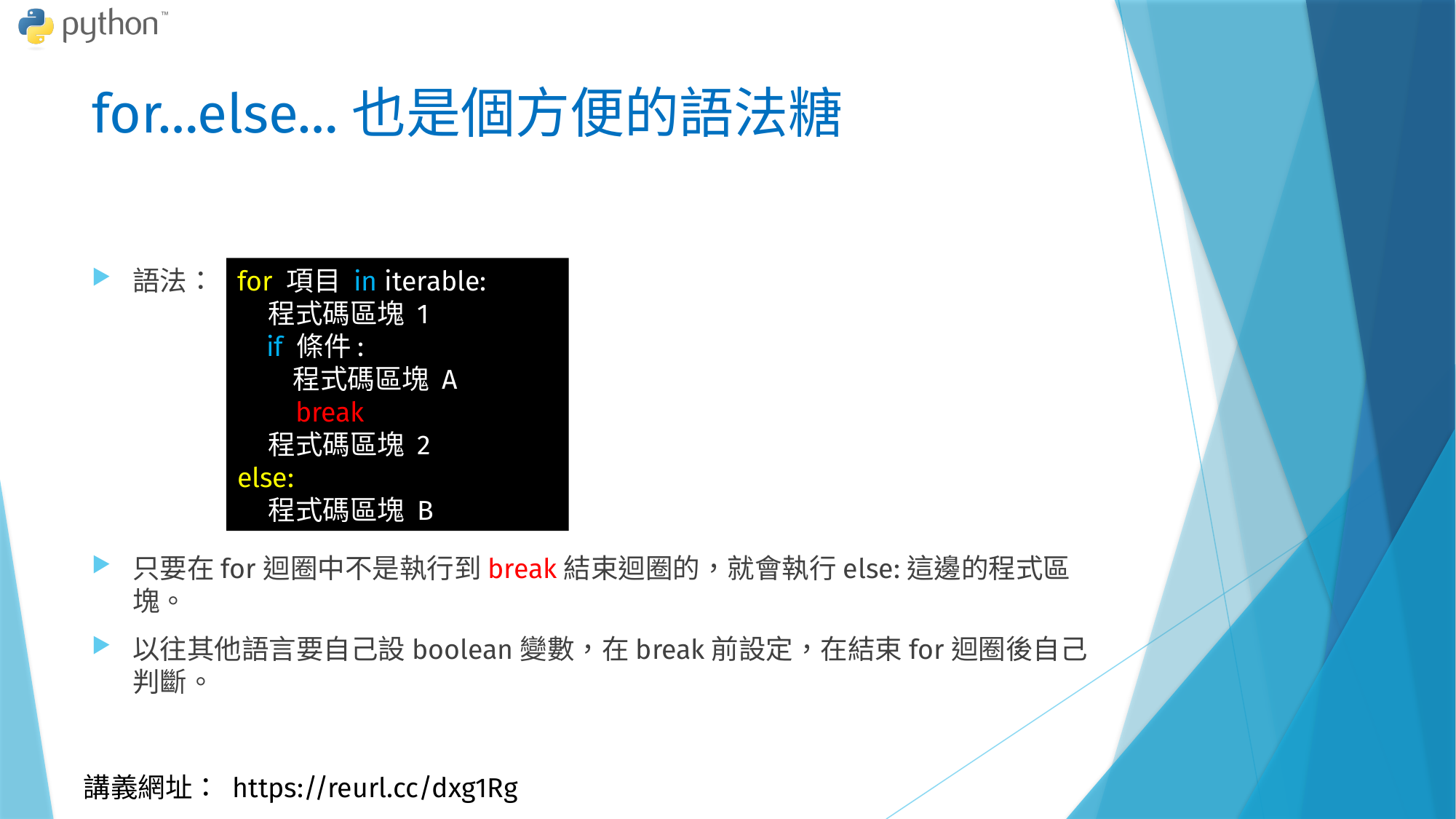

# for…else…也是個方便的語法糖
語法：

只要在for迴圈中不是執行到break結束迴圈的，就會執行else:這邊的程式區塊。
以往其他語言要自己設boolean變數，在break前設定，在結束for迴圈後自己判斷。

for 項目 in iterable:
    程式碼區塊 1
    if 條件:
        程式碼區塊 A
        break
    程式碼區塊 2
else:
    程式碼區塊 B